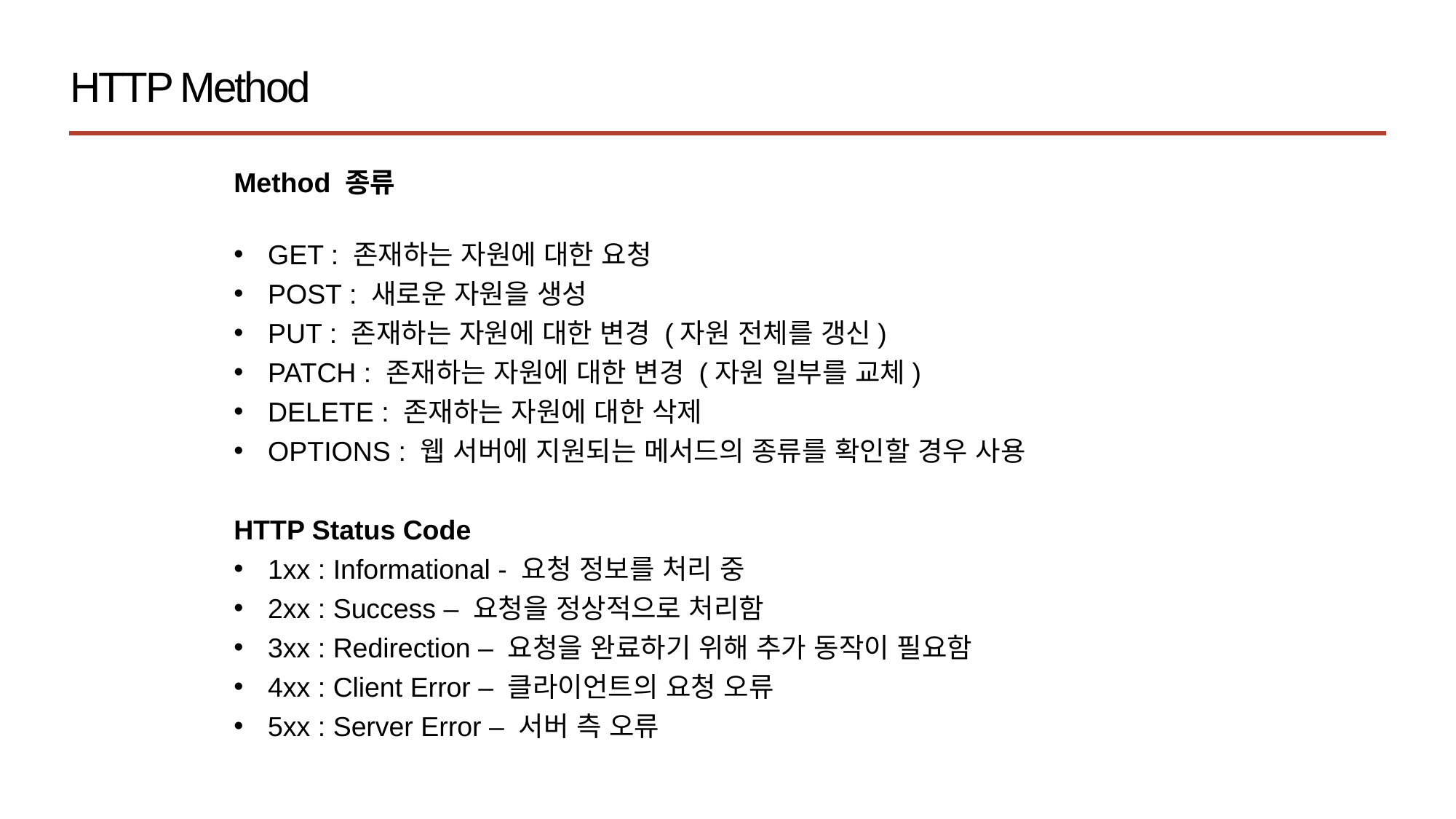

HTTP Method
Method 종류

GET : 존재하는 자원에 대한 요청
POST : 새로운 자원을 생성
PUT : 존재하는 자원에 대한 변경 (자원 전체를 갱신)
PATCH : 존재하는 자원에 대한 변경 (자원 일부를 교체)
DELETE : 존재하는 자원에 대한 삭제
OPTIONS : 웹 서버에 지원되는 메서드의 종류를 확인할 경우 사용

HTTP Status Code
1xx : Informational - 요청 정보를 처리 중
2xx : Success – 요청을 정상적으로 처리함
3xx : Redirection – 요청을 완료하기 위해 추가 동작이 필요함
4xx : Client Error – 클라이언트의 요청 오류
5xx : Server Error – 서버 측 오류